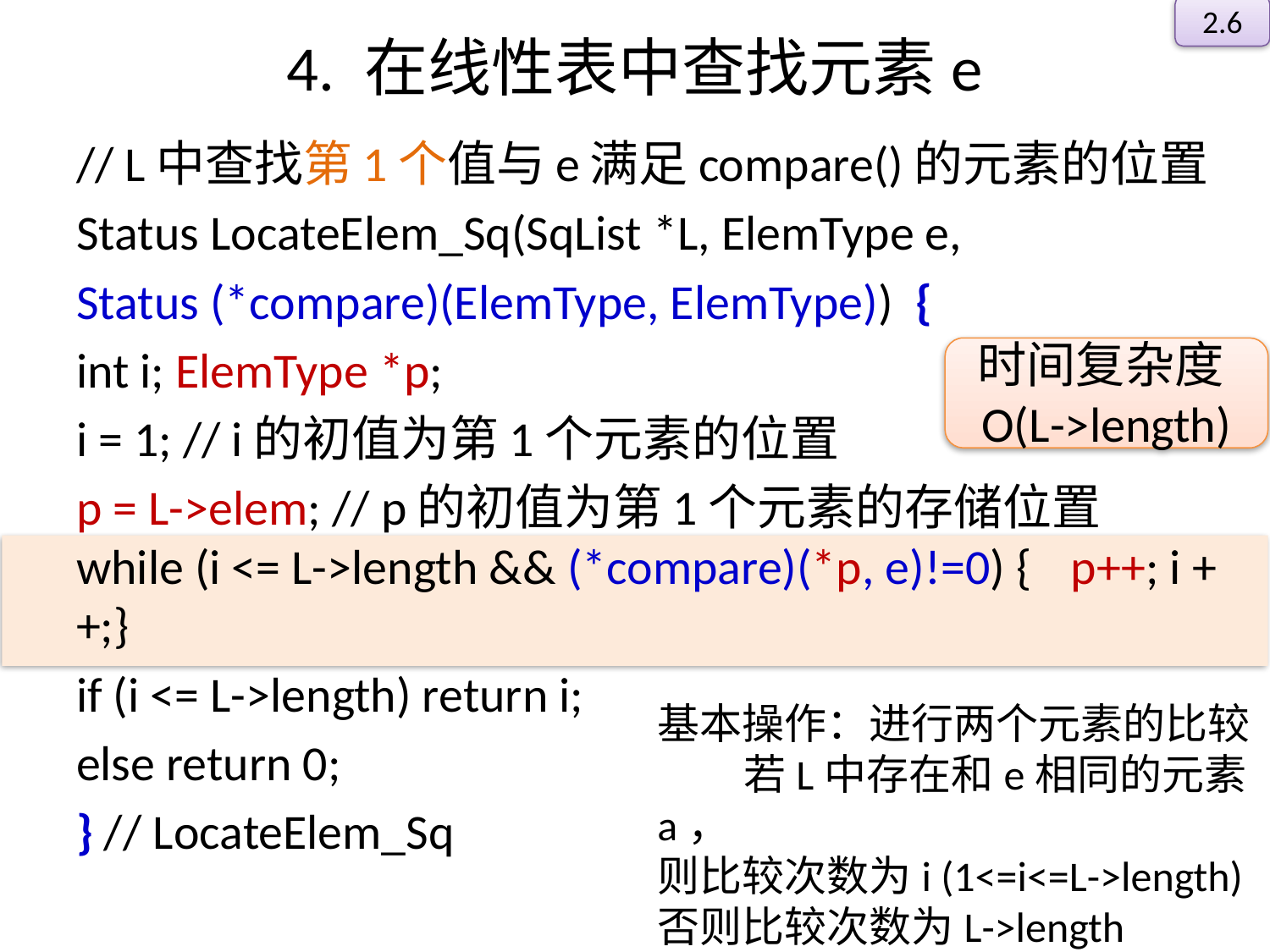

# 4. 在线性表中查找元素e
2.6
// L中查找第1个值与e满足compare()的元素的位置
Status LocateElem_Sq(SqList *L, ElemType e,
Status (*compare)(ElemType, ElemType))  {
int i; ElemType *p;
i = 1; // i的初值为第1个元素的位置
p = L->elem; // p的初值为第1个元素的存储位置 while (i <= L->length && (*compare)(*p, e)!=0) { 	p++; i ++;}
if (i <= L->length) return i;
else return 0;
} // LocateElem_Sq
时间复杂度O(L->length)

基本操作：进行两个元素的比较
        若L中存在和e相同的元素a，
则比较次数为i (1<=i<=L->length)
否则比较次数为L->length